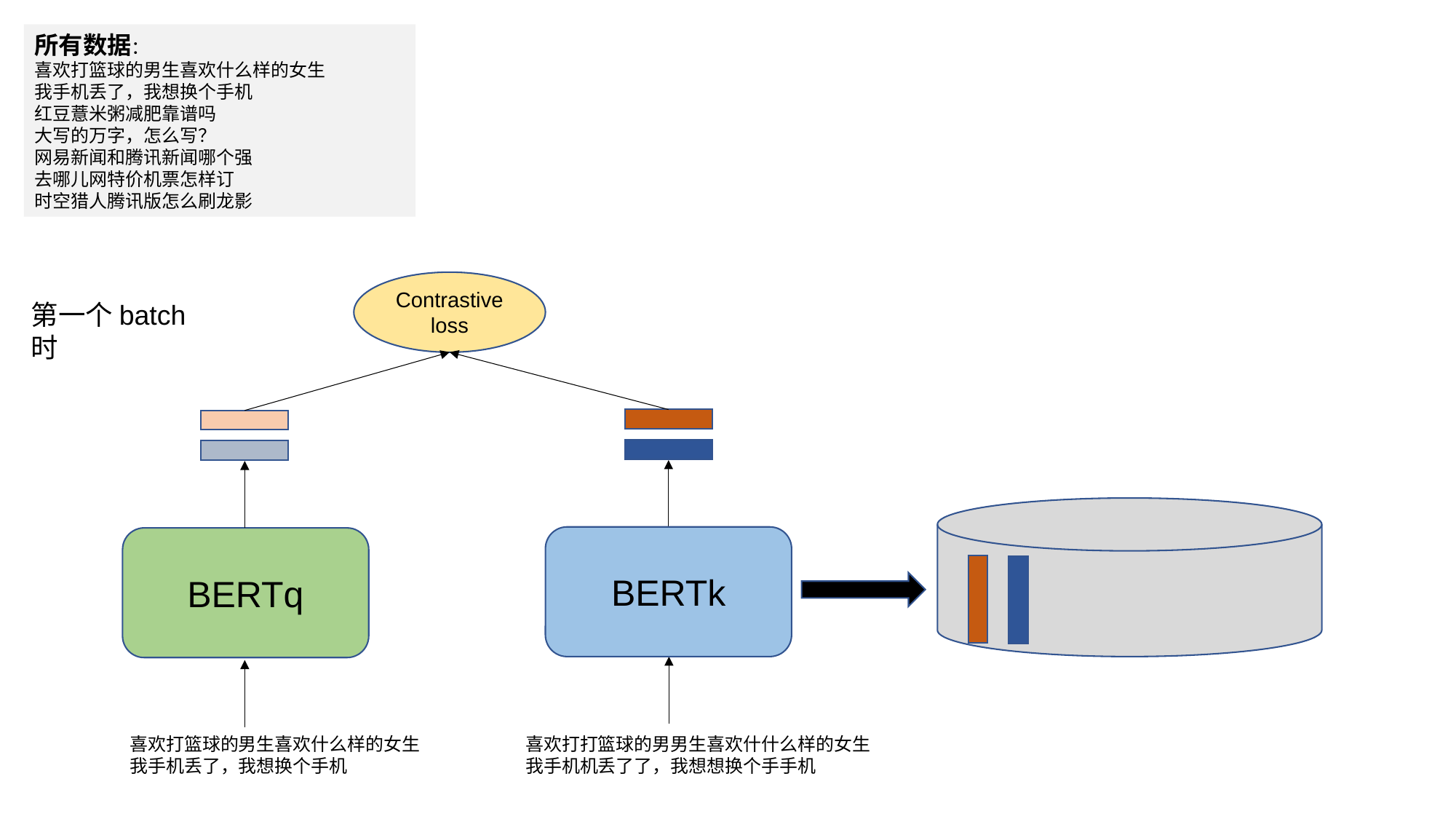

所有数据：
喜欢打篮球的男生喜欢什么样的女生
我手机丢了，我想换个手机
红豆薏米粥减肥靠谱吗
大写的万字，怎么写？
网易新闻和腾讯新闻哪个强
去哪儿网特价机票怎样订
时空猎人腾讯版怎么刷龙影
Contrastive loss
第一个batch时

BERTk
BERTq

喜欢打篮球的男生喜欢什么样的女生
我手机丢了，我想换个手机
喜欢打打篮球的男男生喜欢什什么样的女生
我手机机丢了了，我想想换个手手机